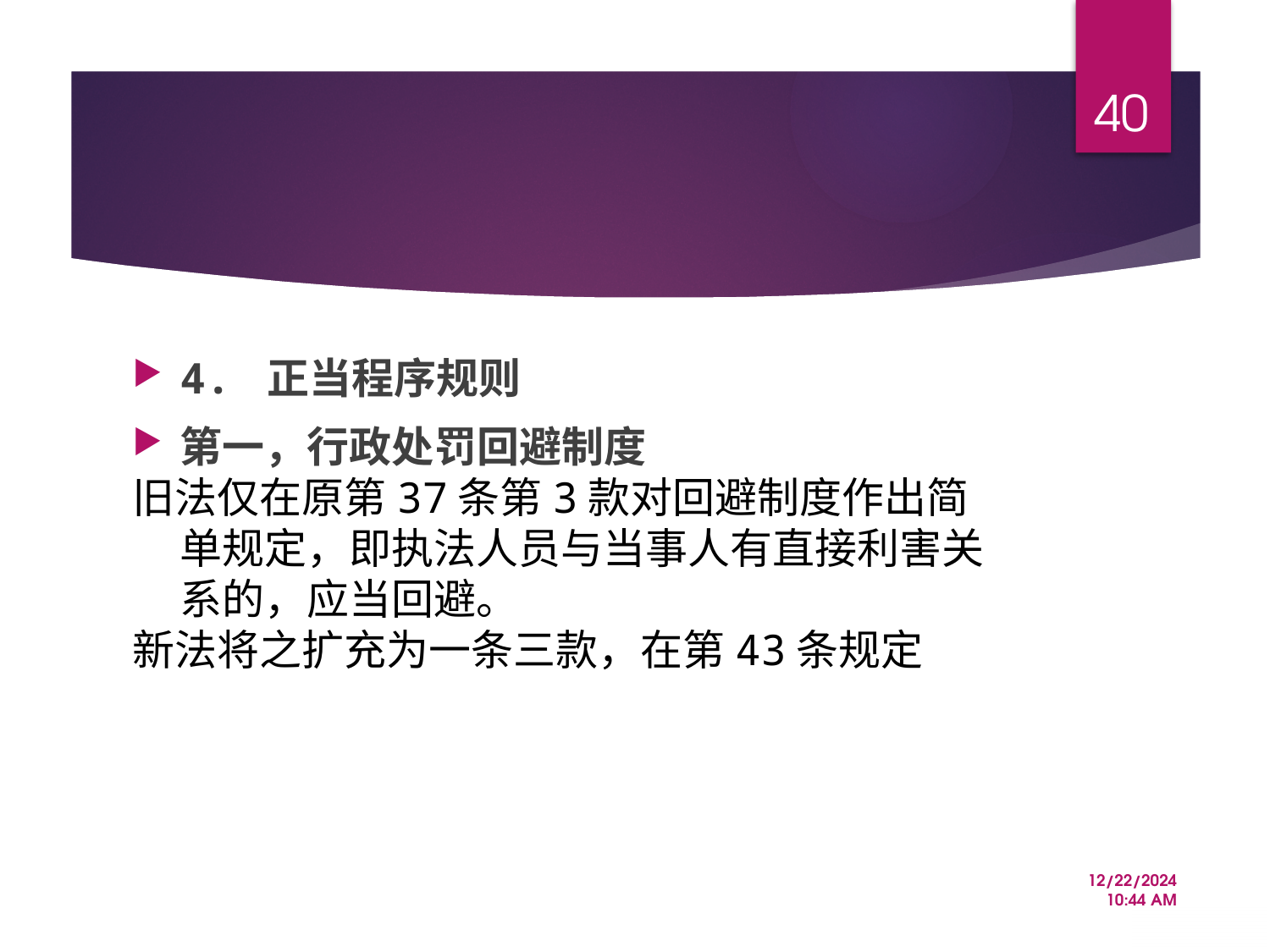

40
#
4. 正当程序规则
第一，行政处罚回避制度
旧法仅在原第37条第3款对回避制度作出简单规定，即执法人员与当事人有直接利害关系的，应当回避。
新法将之扩充为一条三款，在第43条规定

12/22/2024 10:44 AM